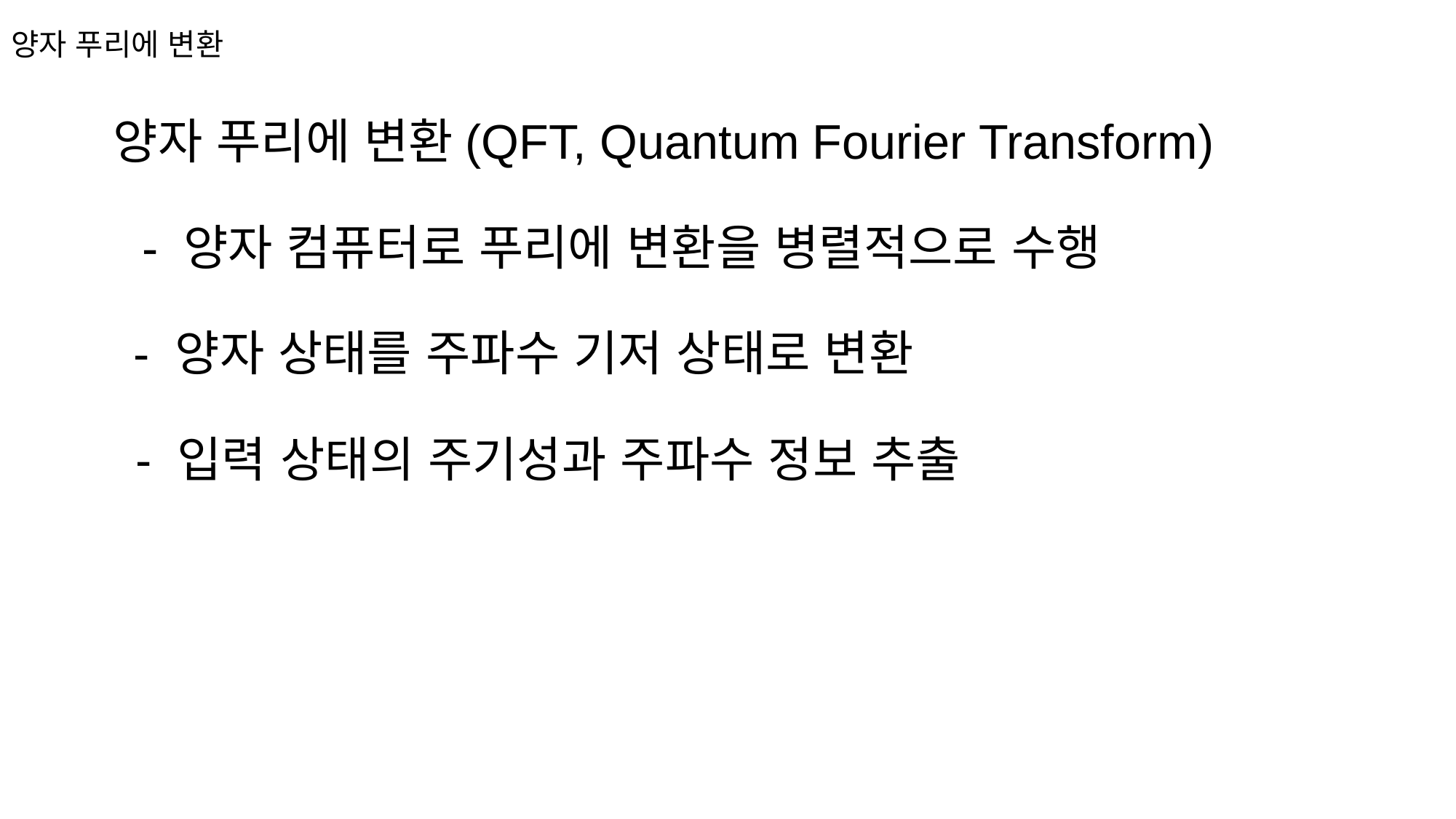

양자 푸리에 변환
양자 푸리에 변환(QFT, Quantum Fourier Transform)
- 양자 컴퓨터로 푸리에 변환을 병렬적으로 수행
- 양자 상태를 주파수 기저 상태로 변환
- 입력 상태의 주기성과 주파수 정보 추출